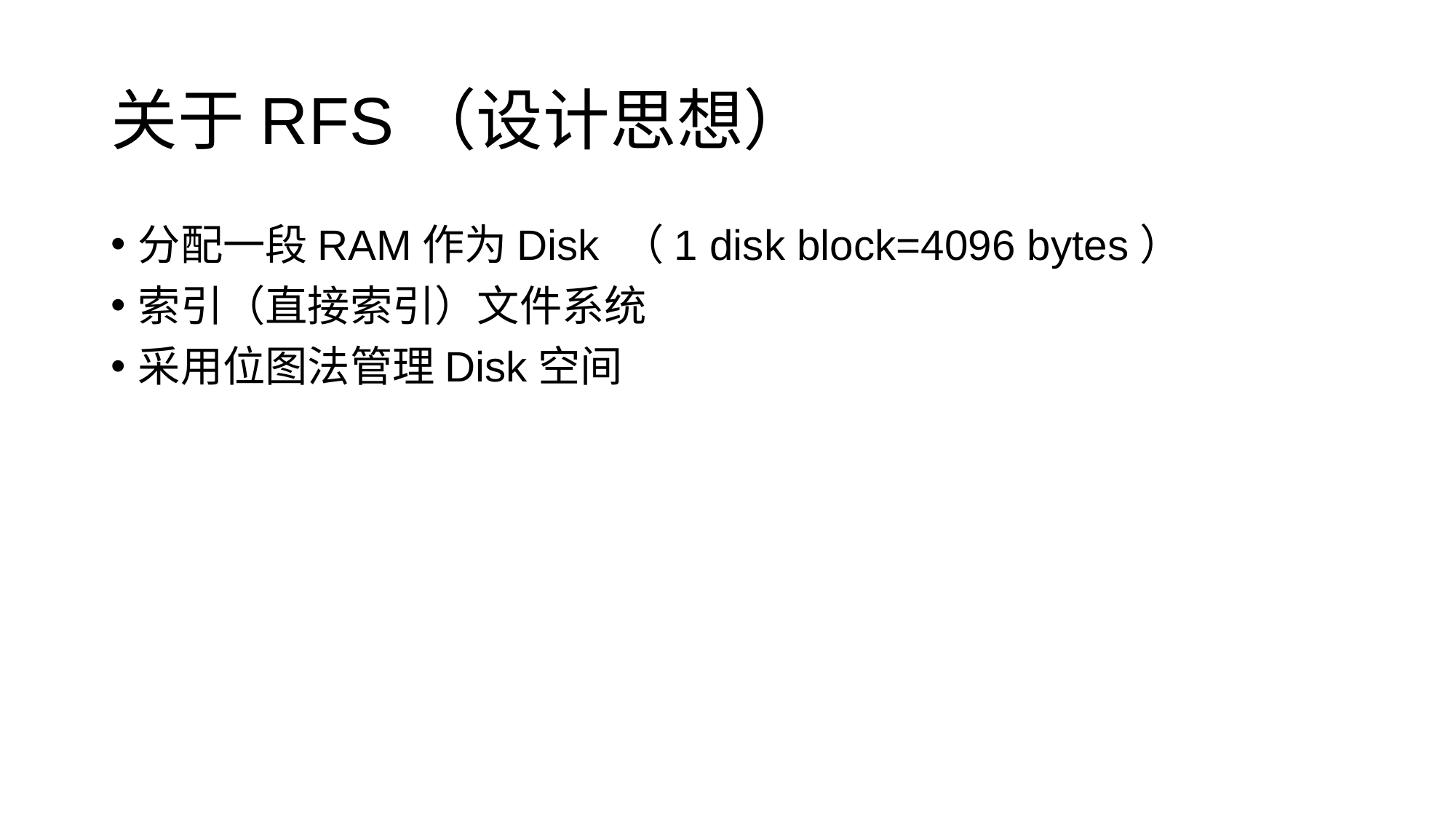

# 关于RFS（设计思想）
分配一段RAM作为Disk （1 disk block=4096 bytes）
索引（直接索引）文件系统
采用位图法管理Disk空间